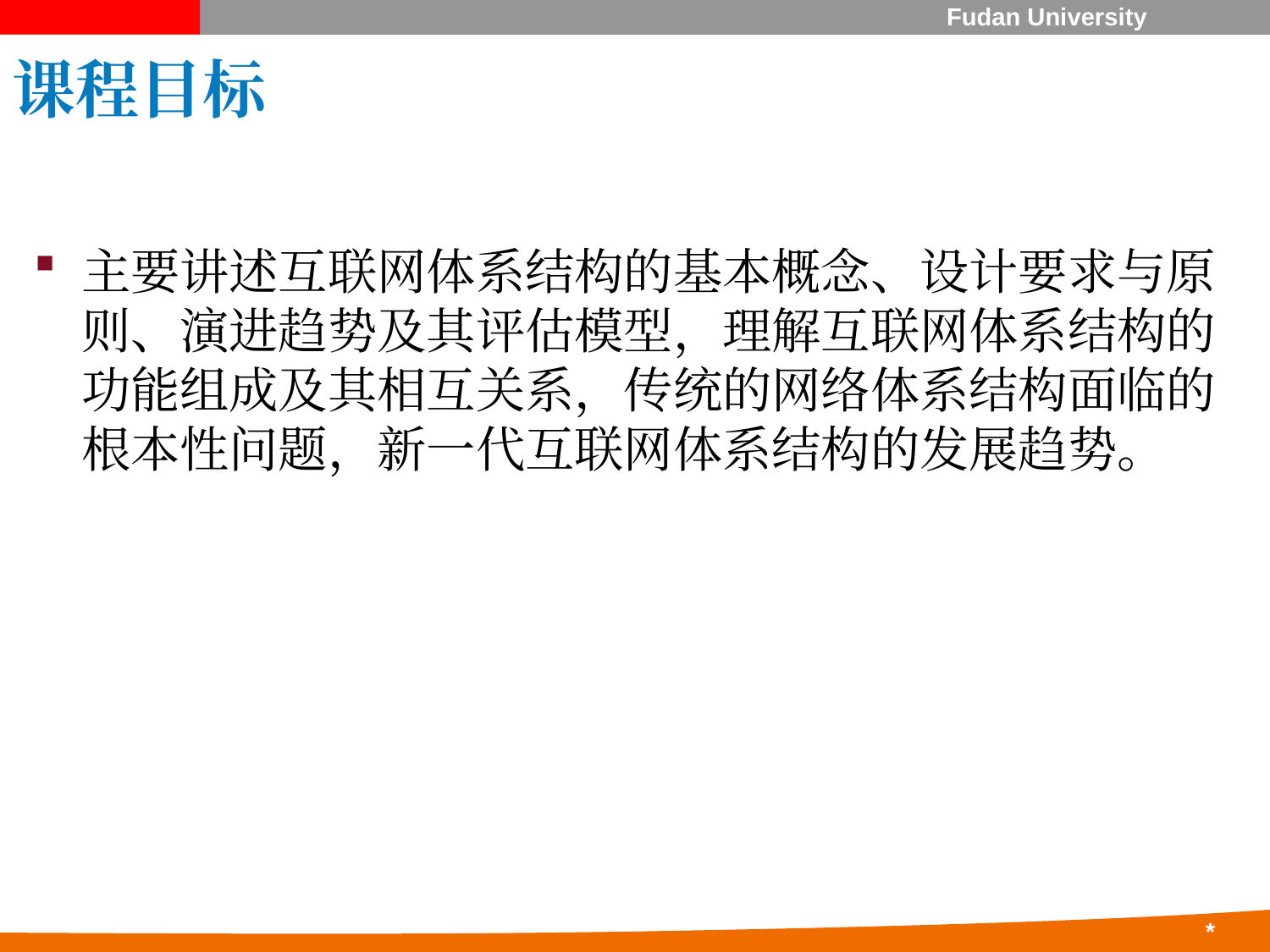

Fudan University
# 课程目标

主要讲述互联网体系结构的基本概念、设计要求与原则、演进趋势及其评估模型，理解互联网体系结构的功能组成及其相互关系，传统的网络体系结构面临的根本性问题，新一代互联网体系结构的发展趋势。